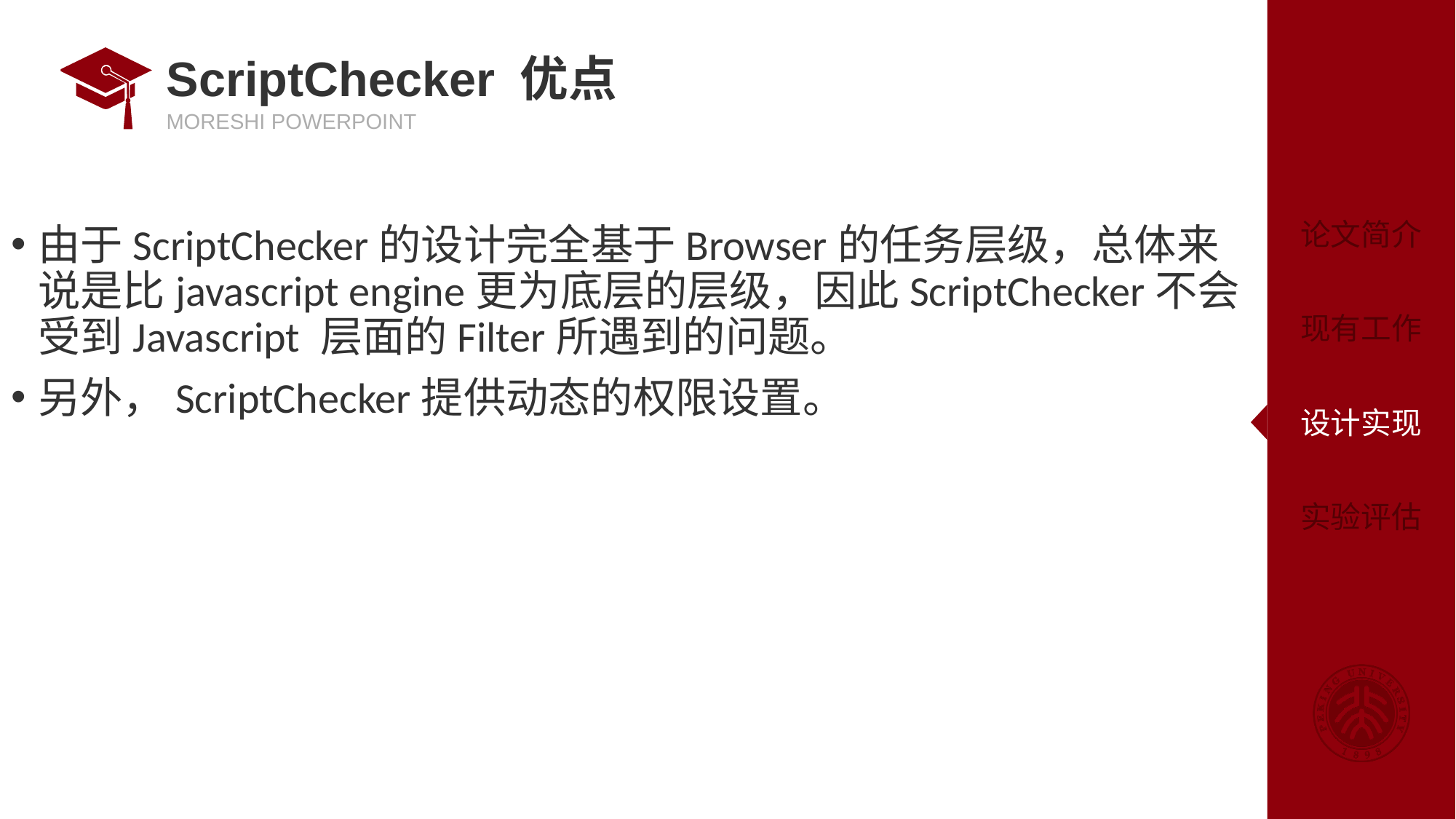

# ScriptChecker 优点
由于ScriptChecker的设计完全基于Browser的任务层级，总体来说是比javascript engine更为底层的层级，因此ScriptChecker不会受到Javascript 层面的Filter所遇到的问题。
另外，ScriptChecker提供动态的权限设置。